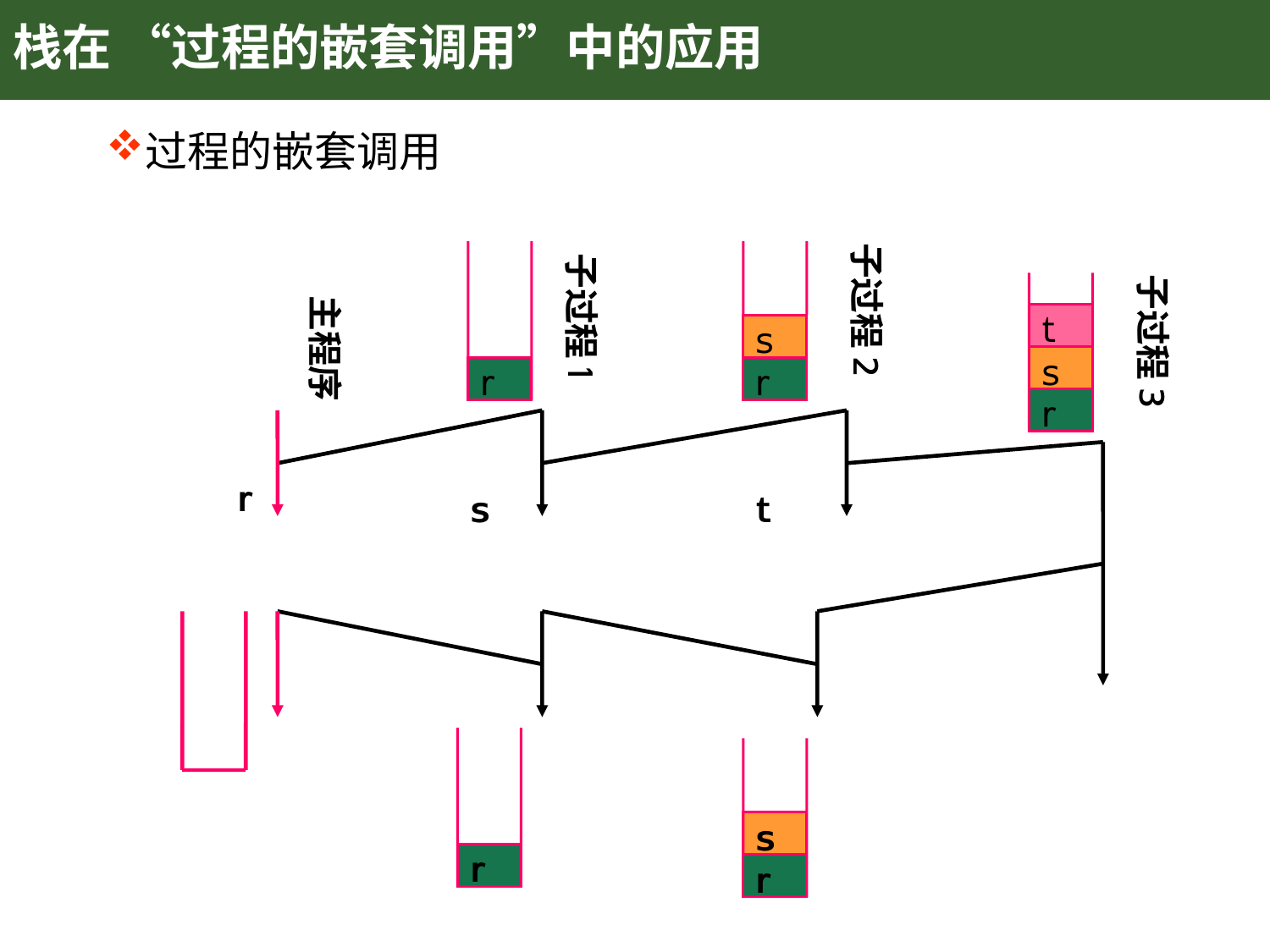

# 栈在 “过程的嵌套调用”中的应用
过程的嵌套调用
子过程2

s
r
t

r
子过程1
s
子过程3

t
s
r
主程序
r

r

s
r